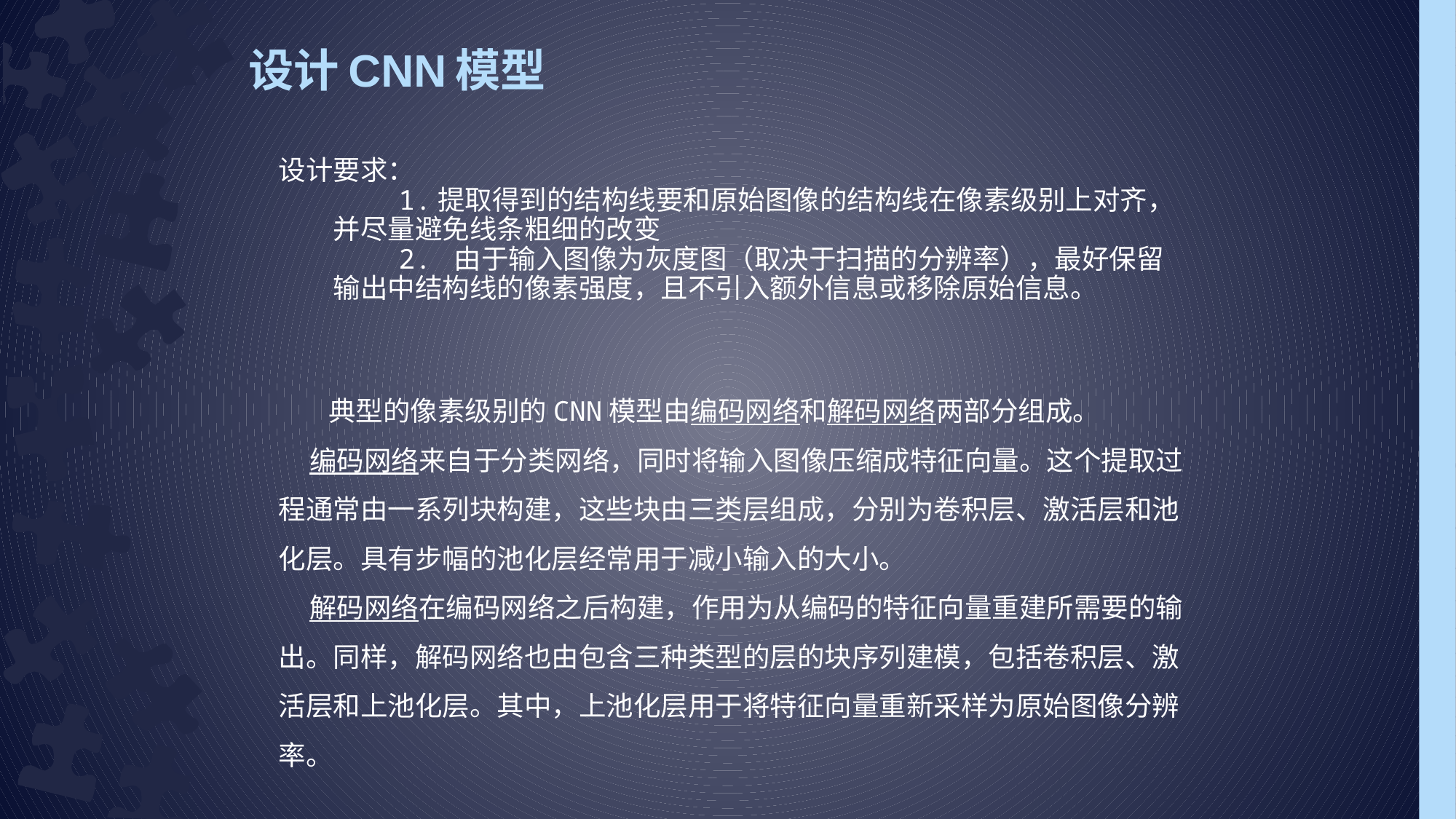

# 设计CNN模型
设计要求：
    1.提取得到的结构线要和原始图像的结构线在像素级别上对齐，并尽量避免线条粗细的改变
    2. 由于输入图像为灰度图（取决于扫描的分辨率），最好保留输出中结构线的像素强度，且不引入额外信息或移除原始信息。
       典型的像素级别的CNN模型由编码网络和解码网络两部分组成。
    编码网络来自于分类网络，同时将输入图像压缩成特征向量。这个提取过程通常由一系列块构建，这些块由三类层组成，分别为卷积层、激活层和池化层。具有步幅的池化层经常用于减小输入的大小。
    解码网络在编码网络之后构建，作用为从编码的特征向量重建所需要的输出。同样，解码网络也由包含三种类型的层的块序列建模，包括卷积层、激活层和上池化层。其中，上池化层用于将特征向量重新采样为原始图像分辨率。